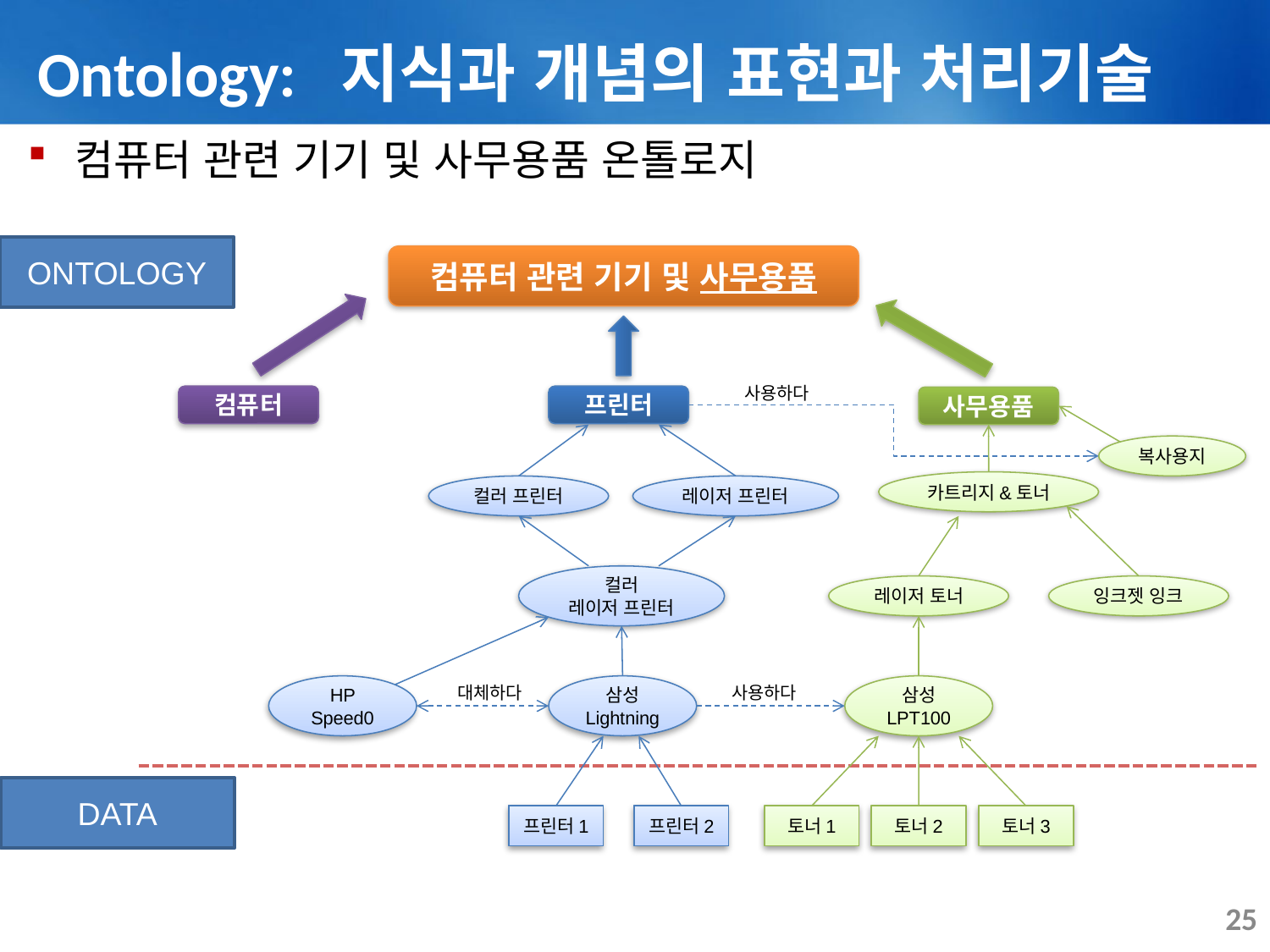

# Ontology:  지식과 개념의 표현과 처리기술
컴퓨터 관련 기기 및 사무용품 온톨로지
ONTOLOGY
컴퓨터 관련 기기 및 사무용품

사용하다
컴퓨터
프린터
사무용품
복사용지
카트리지&토너
컬러 프린터
레이저 프린터
컬러
레이저 프린터
레이저 토너
잉크젯 잉크
HP Speed0
대체하다
삼성 Lightning
사용하다
삼성 LPT100
DATA
프린터1
프린터2
토너1
토너2
토너3
25